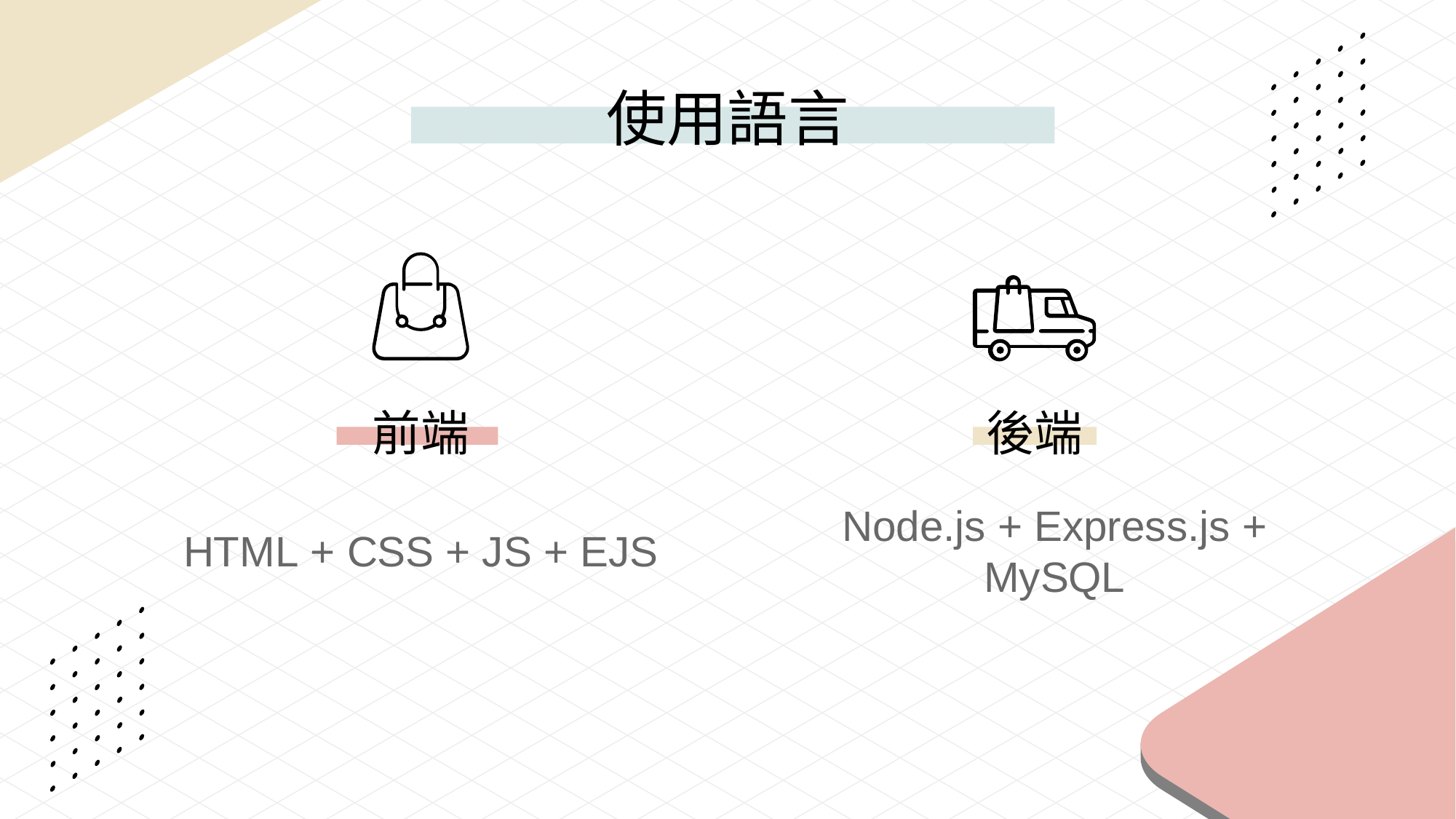

# 使用語言

前端
後端

Node.js + Express.js + MySQL
HTML + CSS + JS + EJS